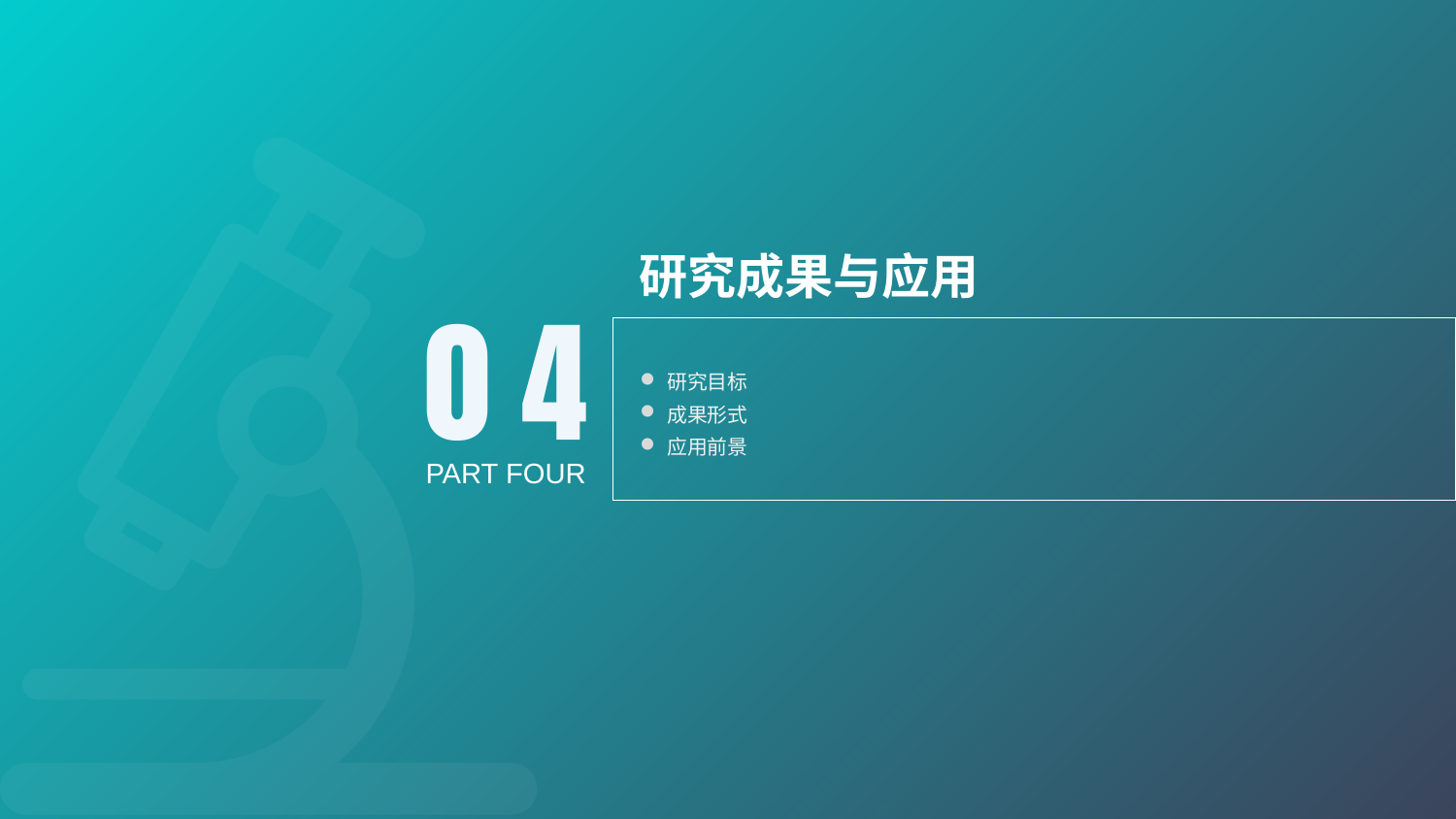

研究成果与应用
0 4

研究目标
成果形式
应用前景
PART FOUR